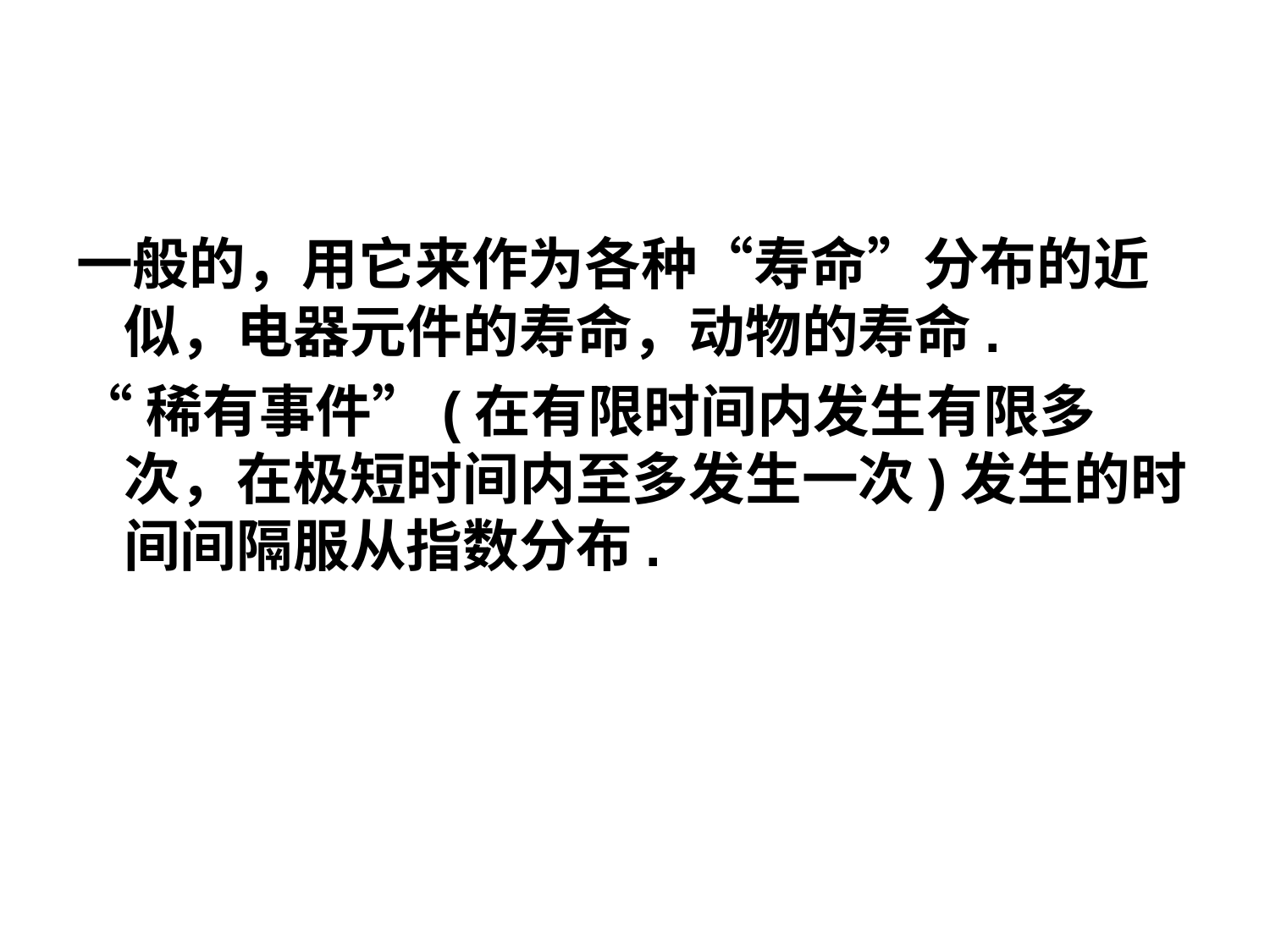

一般的，用它来作为各种“寿命”分布的近似，电器元件的寿命，动物的寿命.
“稀有事件”(在有限时间内发生有限多次，在极短时间内至多发生一次)发生的时间间隔服从指数分布.